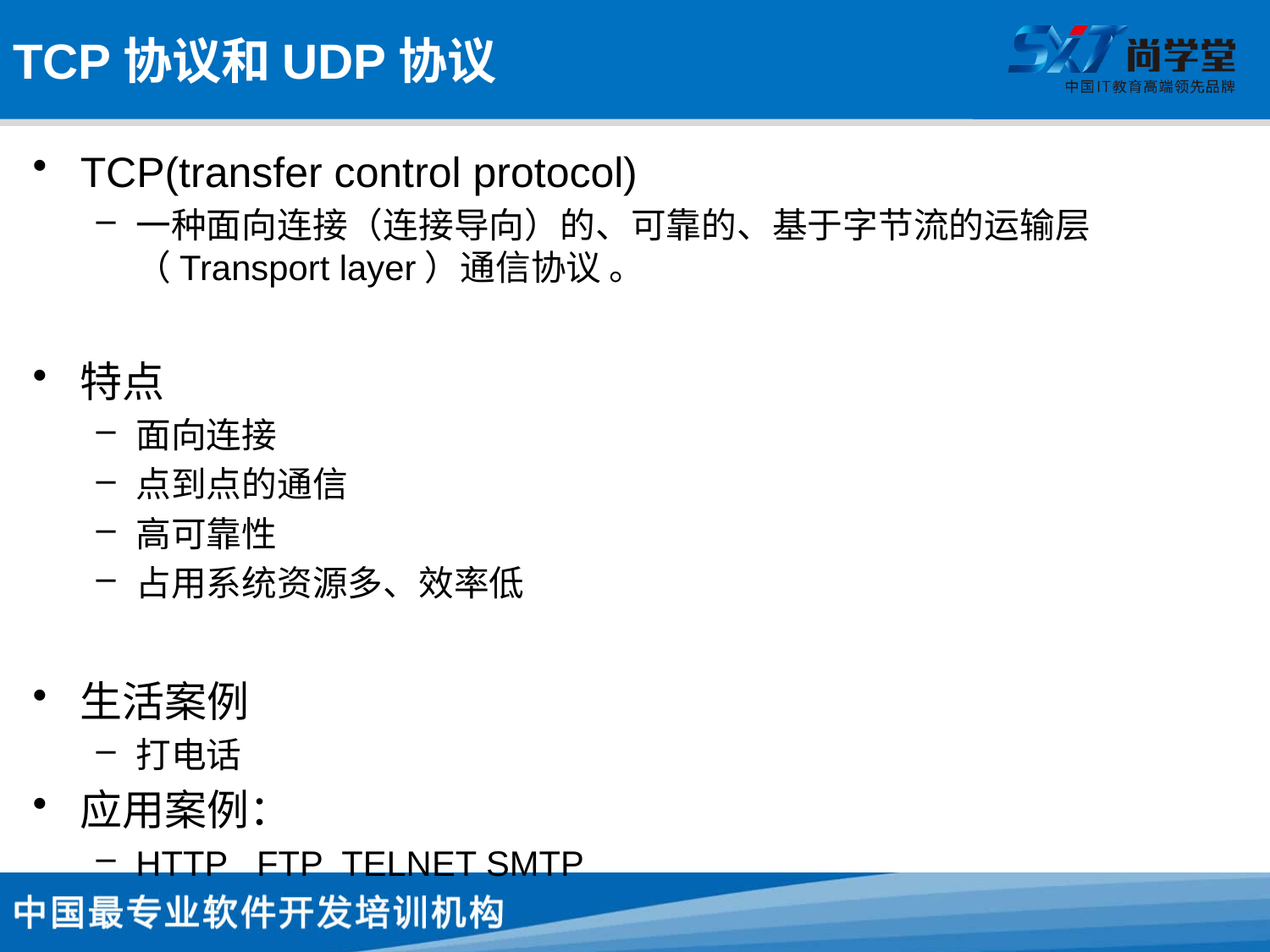

# TCP协议和UDP协议
TCP(transfer control protocol)
一种面向连接（连接导向）的、可靠的、基于字节流的运输层（Transport layer）通信协议 。

特点
面向连接
点到点的通信
高可靠性
占用系统资源多、效率低

生活案例
打电话
应用案例：
HTTP   FTP  TELNET SMTP